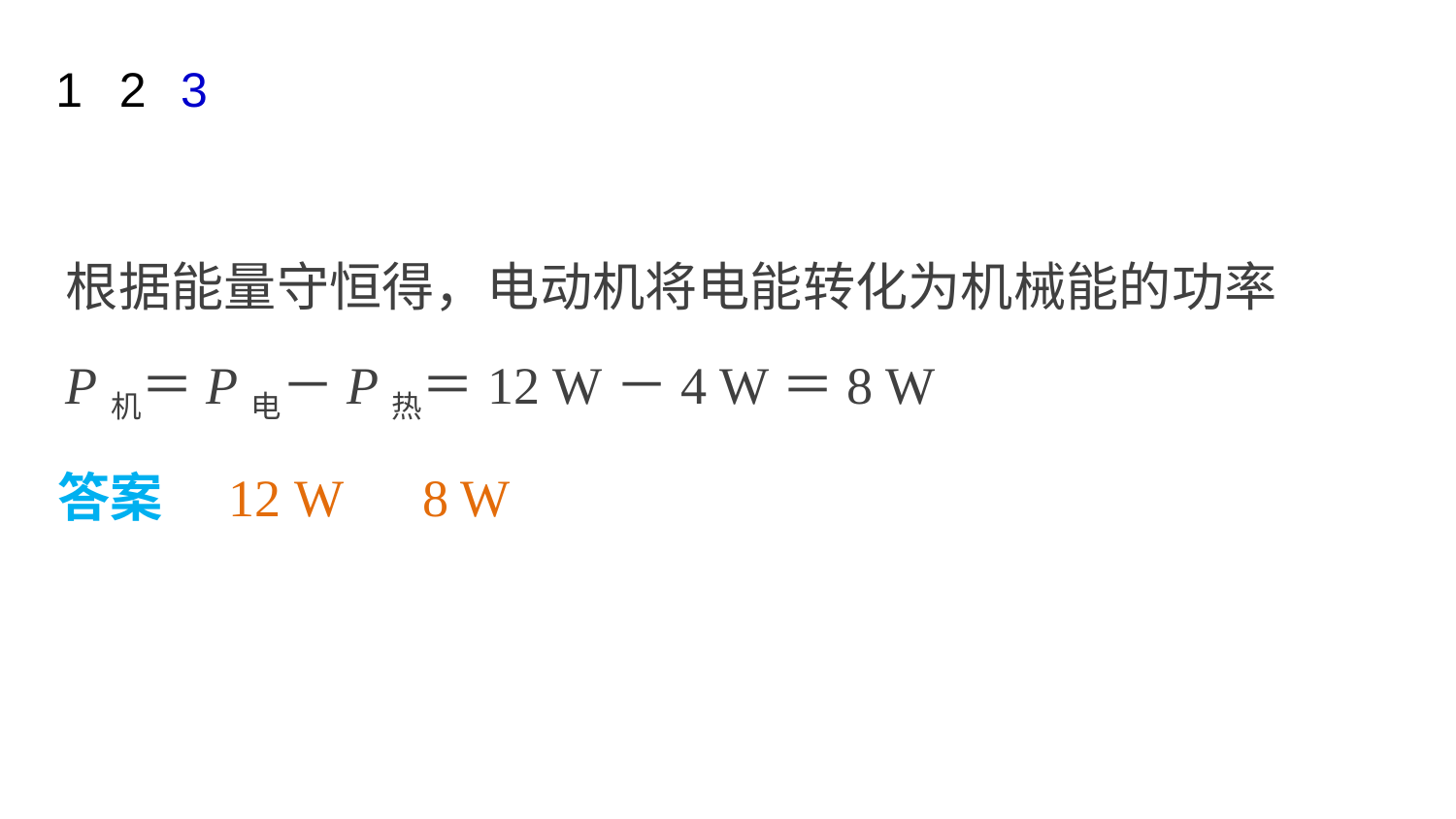

1
2
3
根据能量守恒得，电动机将电能转化为机械能的功率
P机＝P电－P热＝12 W－4 W＝8 W
答案　12 W　8 W